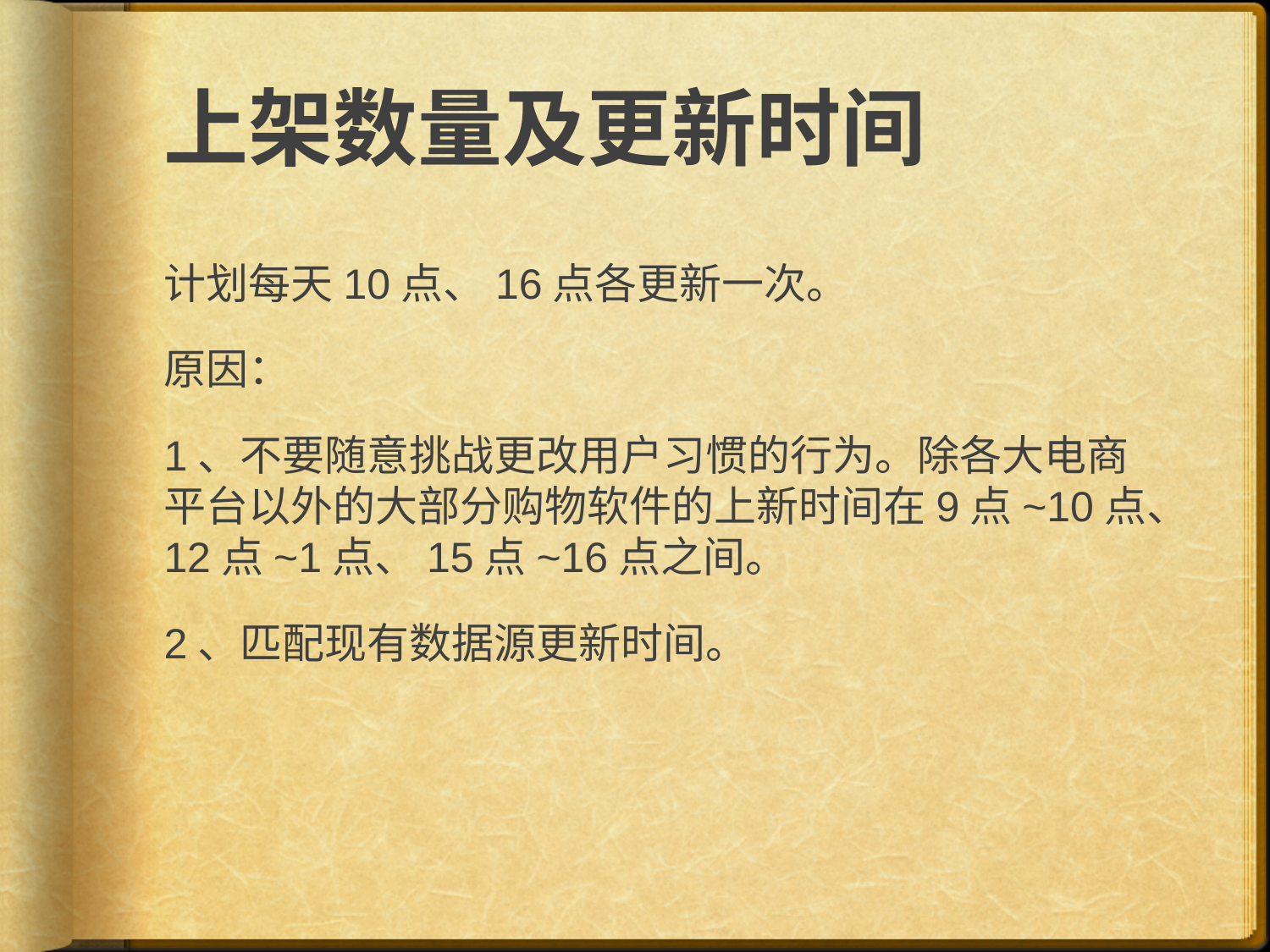

# 上架数量及更新时间
计划每天10点、16点各更新一次。
原因：
1、不要随意挑战更改用户习惯的行为。除各大电商平台以外的大部分购物软件的上新时间在9点~10点、12点~1点、15点~16点之间。
2、匹配现有数据源更新时间。